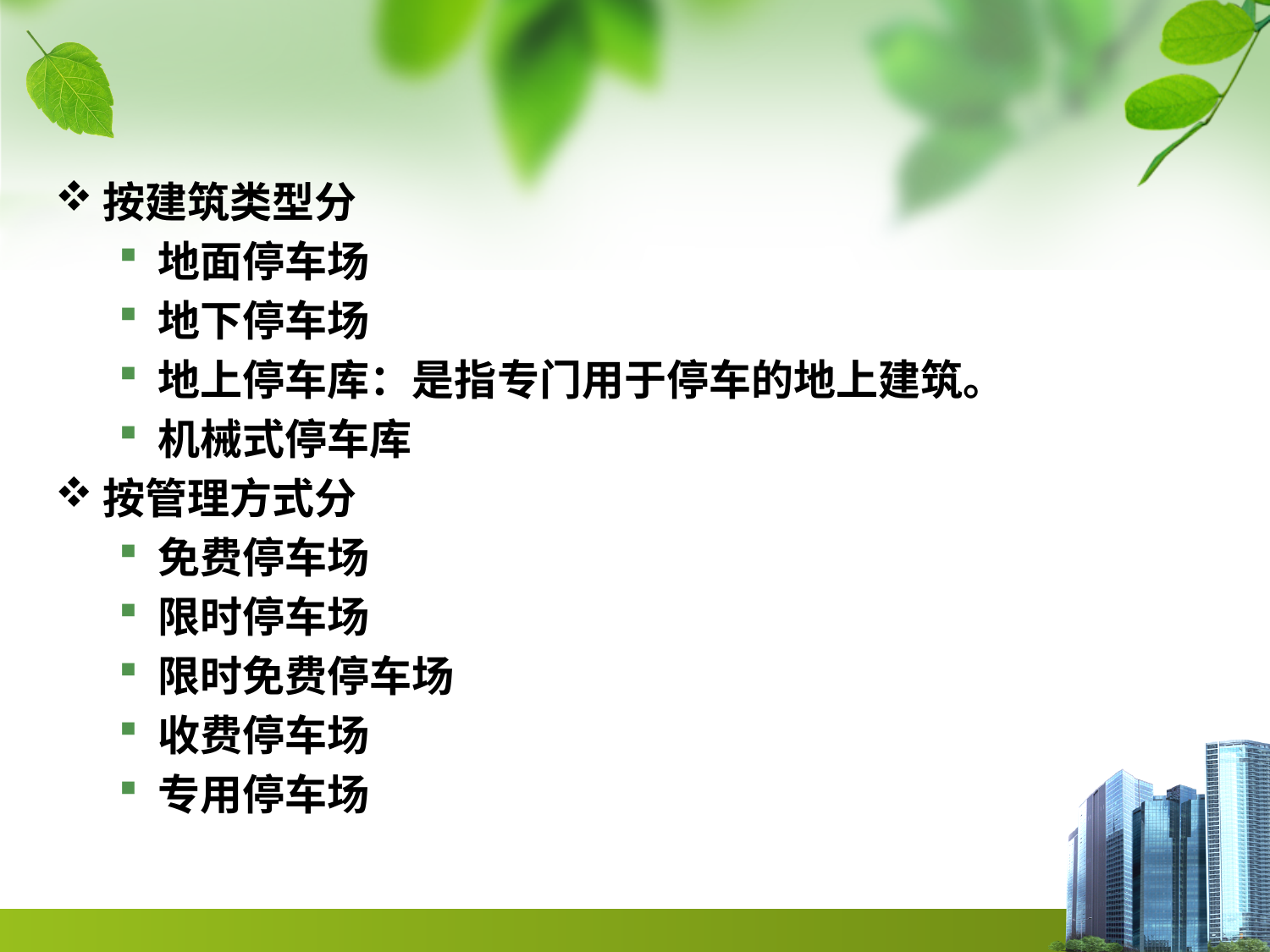

#
按建筑类型分
地面停车场
地下停车场
地上停车库：是指专门用于停车的地上建筑。
机械式停车库
按管理方式分
免费停车场
限时停车场
限时免费停车场
收费停车场
专用停车场